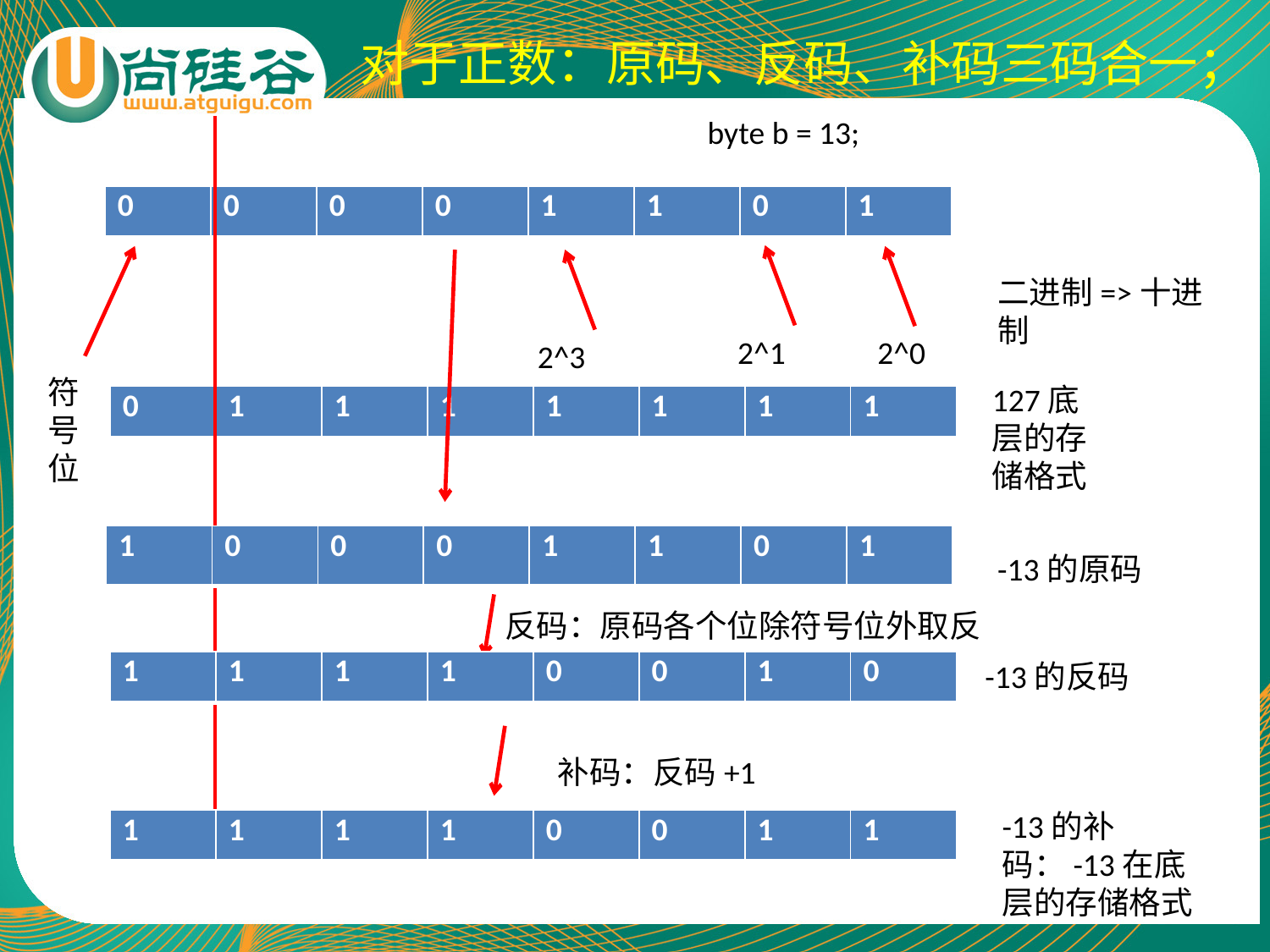

对于正数：原码、反码、补码三码合一；
byte b = 13;
| 0 | 0 | 0 | 0 | 1 | 1 | 0 | 1 |
| --- | --- | --- | --- | --- | --- | --- | --- |
二进制=>十进制
2^1
2^0
2^3
符号位
127底层的存储格式
| 0 | 1 | 1 | 1 | 1 | 1 | 1 | 1 |
| --- | --- | --- | --- | --- | --- | --- | --- |
| 1 | 0 | 0 | 0 | 1 | 1 | 0 | 1 |
| --- | --- | --- | --- | --- | --- | --- | --- |
-13的原码
反码：原码各个位除符号位外取反
-13的反码
| 1 | 1 | 1 | 1 | 0 | 0 | 1 | 0 |
| --- | --- | --- | --- | --- | --- | --- | --- |
补码：反码+1
-13的补码：-13在底层的存储格式
| 1 | 1 | 1 | 1 | 0 | 0 | 1 | 1 |
| --- | --- | --- | --- | --- | --- | --- | --- |